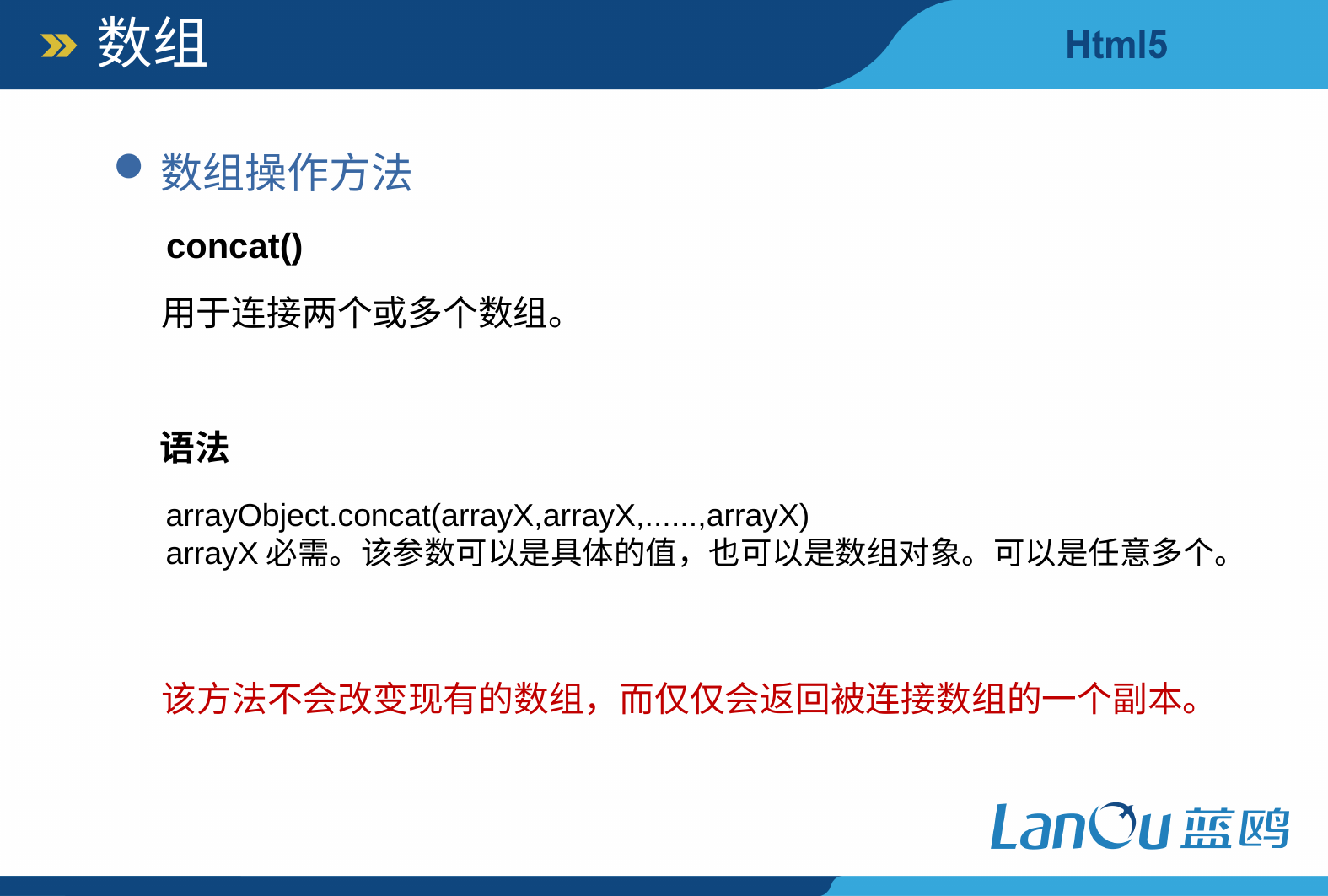

数组
数组操作方法
concat()
用于连接两个或多个数组。
语法
arrayObject.concat(arrayX,arrayX,......,arrayX)
arrayX必需。该参数可以是具体的值，也可以是数组对象。可以是任意多个。
该方法不会改变现有的数组，而仅仅会返回被连接数组的一个副本。